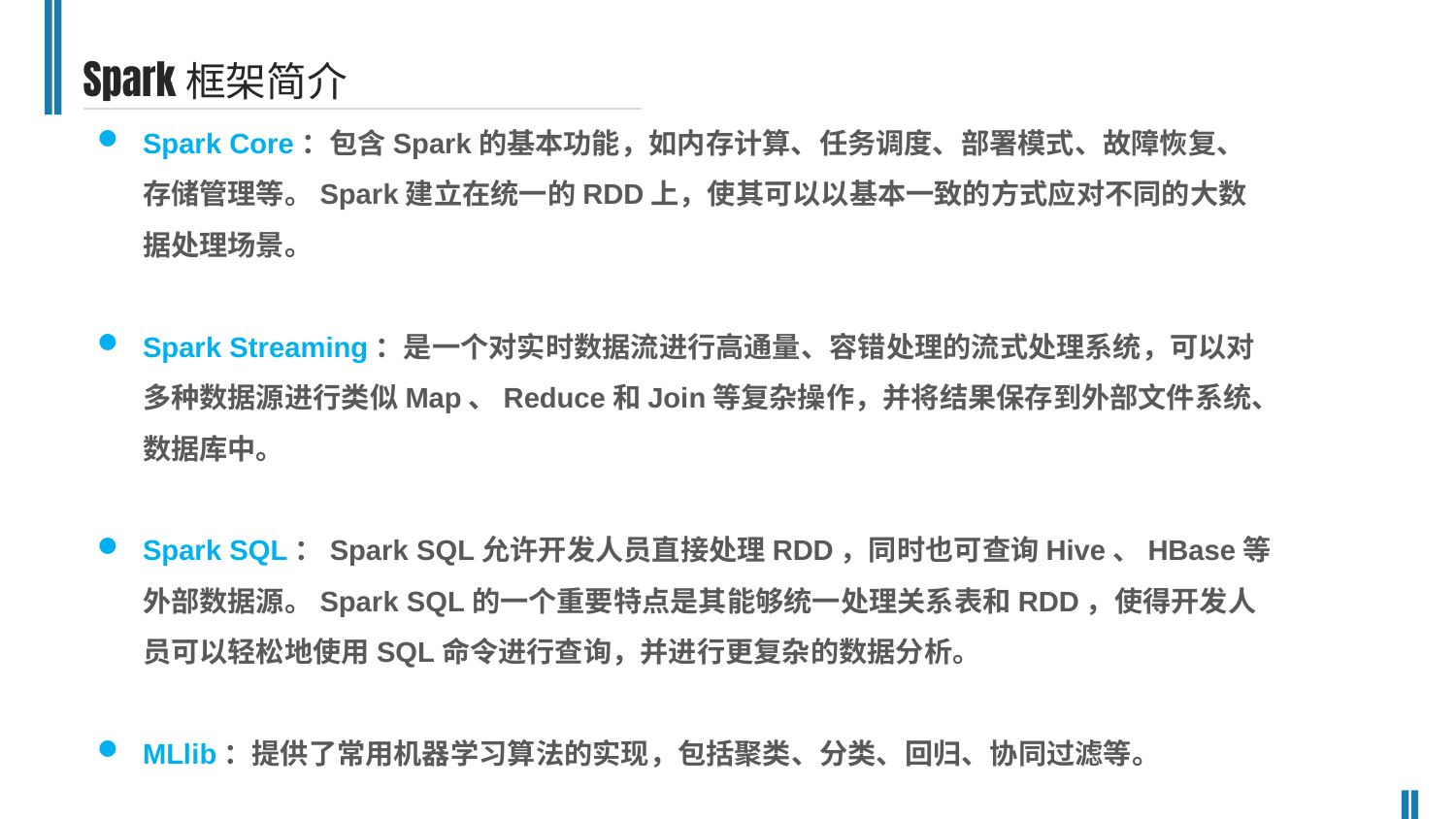

Spark框架简介
Spark Core：包含Spark的基本功能，如内存计算、任务调度、部署模式、故障恢复、存储管理等。Spark建立在统一的RDD上，使其可以以基本一致的方式应对不同的大数据处理场景。

Spark Streaming：是一个对实时数据流进行高通量、容错处理的流式处理系统，可以对多种数据源进行类似Map、Reduce和Join等复杂操作，并将结果保存到外部文件系统、数据库中。

Spark SQL：Spark SQL允许开发人员直接处理RDD，同时也可查询Hive、HBase等外部数据源。Spark SQL的一个重要特点是其能够统一处理关系表和RDD，使得开发人员可以轻松地使用SQL命令进行查询，并进行更复杂的数据分析。

MLlib：提供了常用机器学习算法的实现，包括聚类、分类、回归、协同过滤等。